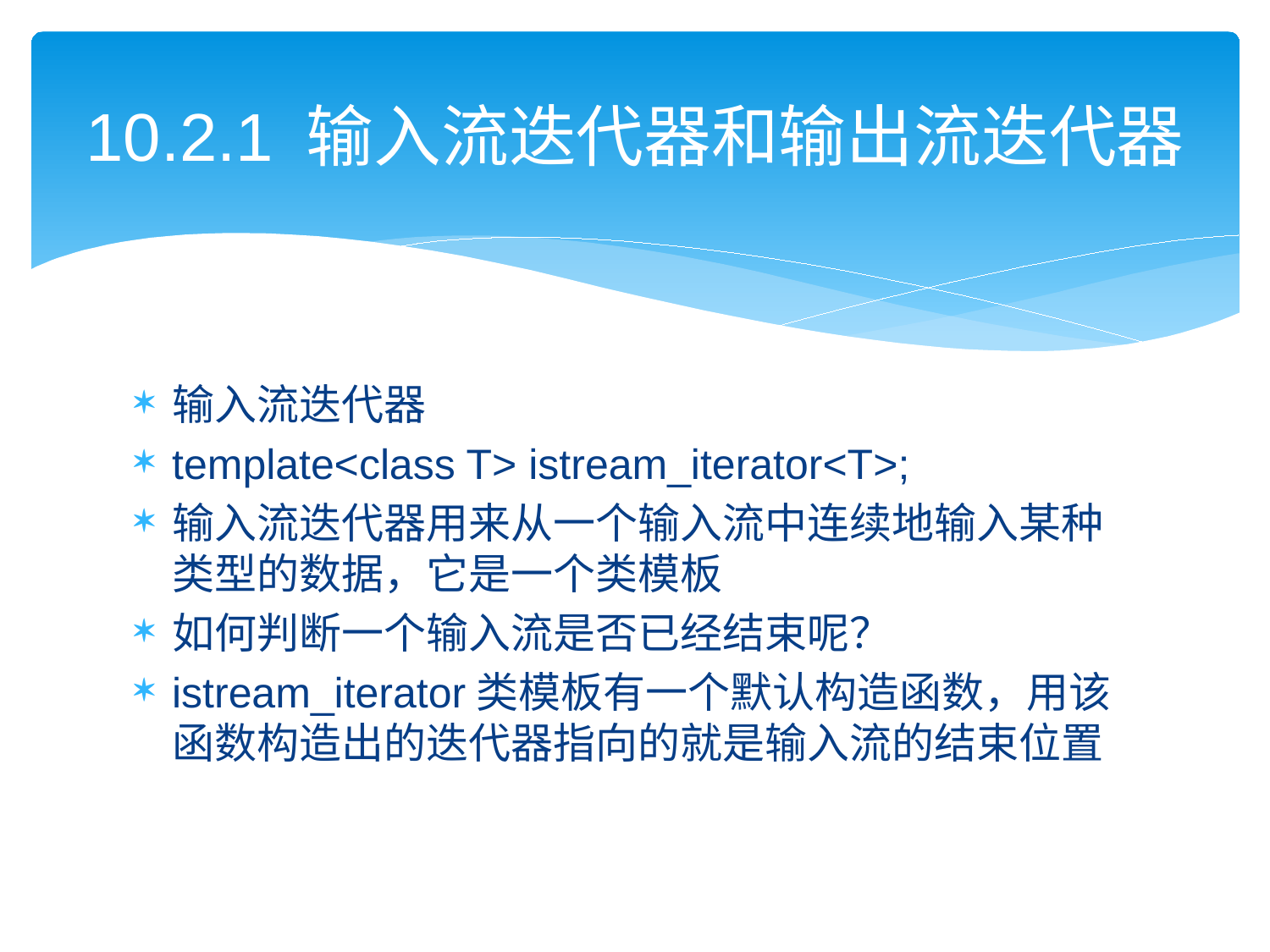

# 10.2.1 输入流迭代器和输出流迭代器
输入流迭代器
template<class T> istream_iterator<T>;
输入流迭代器用来从一个输入流中连续地输入某种类型的数据，它是一个类模板
如何判断一个输入流是否已经结束呢？
istream_iterator类模板有一个默认构造函数，用该函数构造出的迭代器指向的就是输入流的结束位置